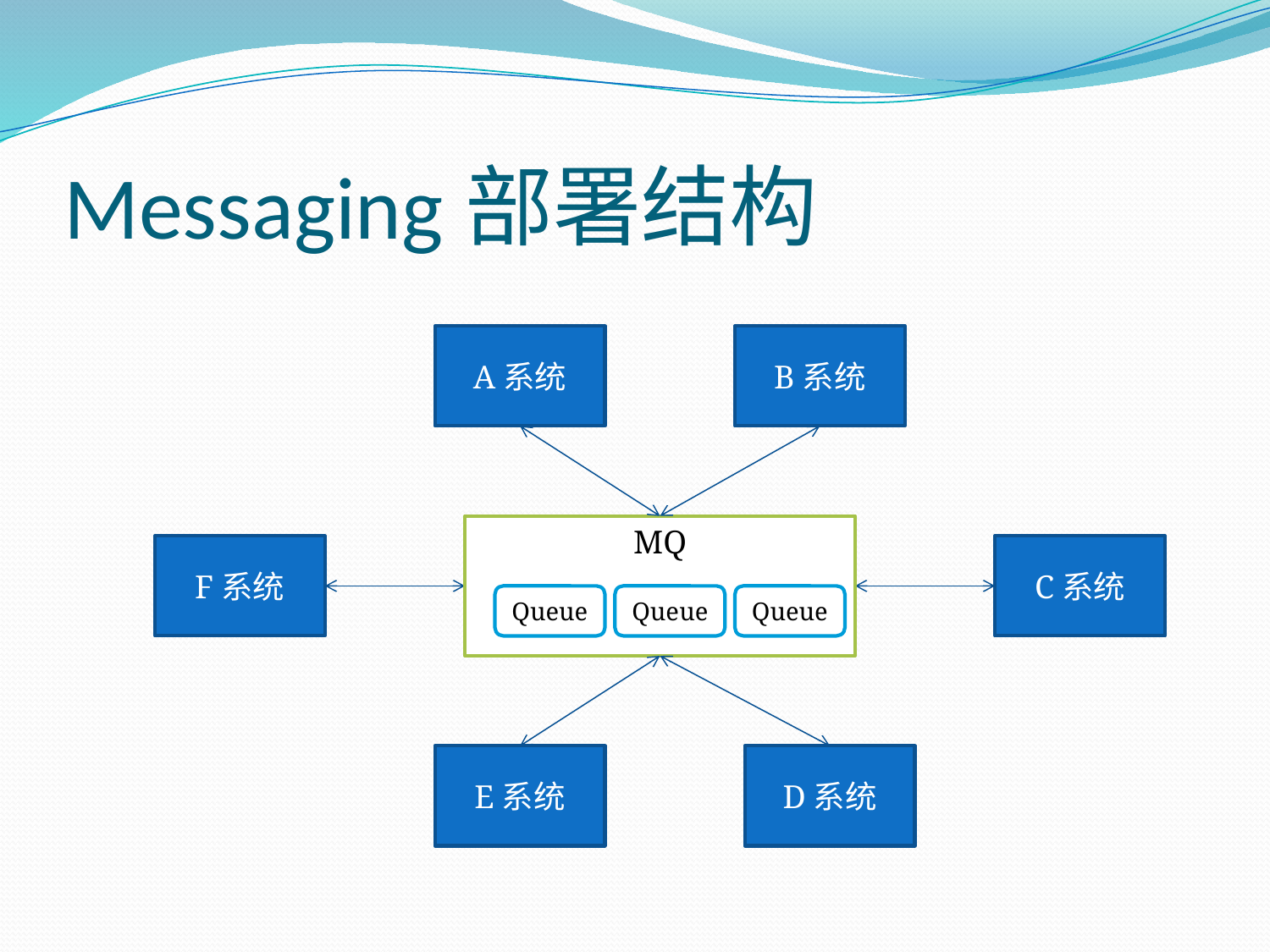

# Messaging部署结构
A系统
B系统
MQ
F系统
C系统
Queue
Queue
Queue
E系统
D系统